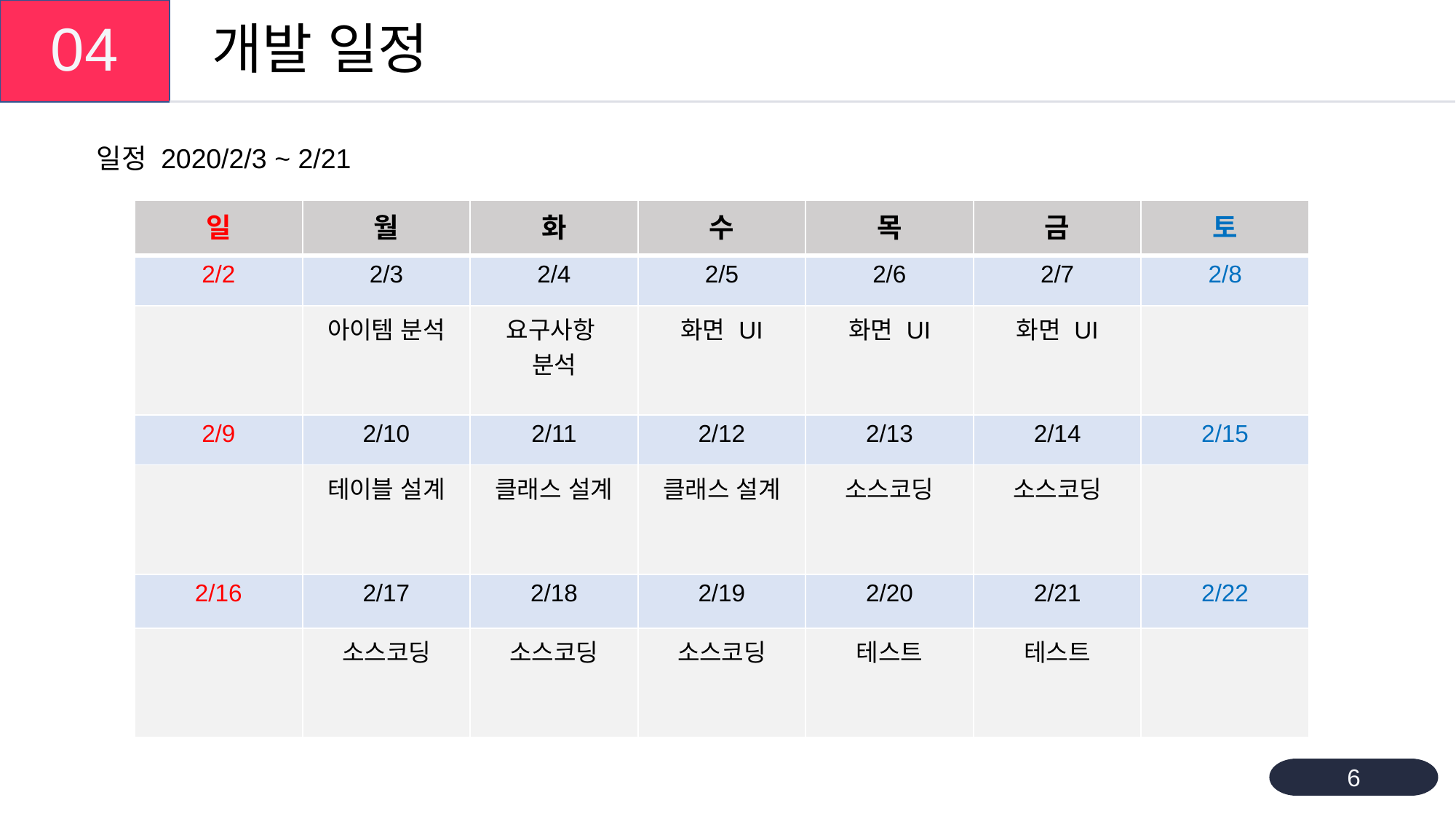

04
# 개발 일정
일정 2020/2/3 ~ 2/21
| 일 | 월 | 화 | 수 | 목 | 금 | 토 |
| --- | --- | --- | --- | --- | --- | --- |
| 2/2 | 2/3 | 2/4 | 2/5 | 2/6 | 2/7 | 2/8 |
|  | 아이템 분석 | 요구사항 분석 | 화면 UI | 화면 UI | 화면 UI |  |
| 2/9 | 2/10 | 2/11 | 2/12 | 2/13 | 2/14 | 2/15 |
|  | 테이블 설계 | 클래스 설계 | 클래스 설계 | 소스코딩 | 소스코딩 |  |
| 2/16 | 2/17 | 2/18 | 2/19 | 2/20 | 2/21 | 2/22 |
|  | 소스코딩 | 소스코딩 | 소스코딩 | 테스트 | 테스트 |  |
6